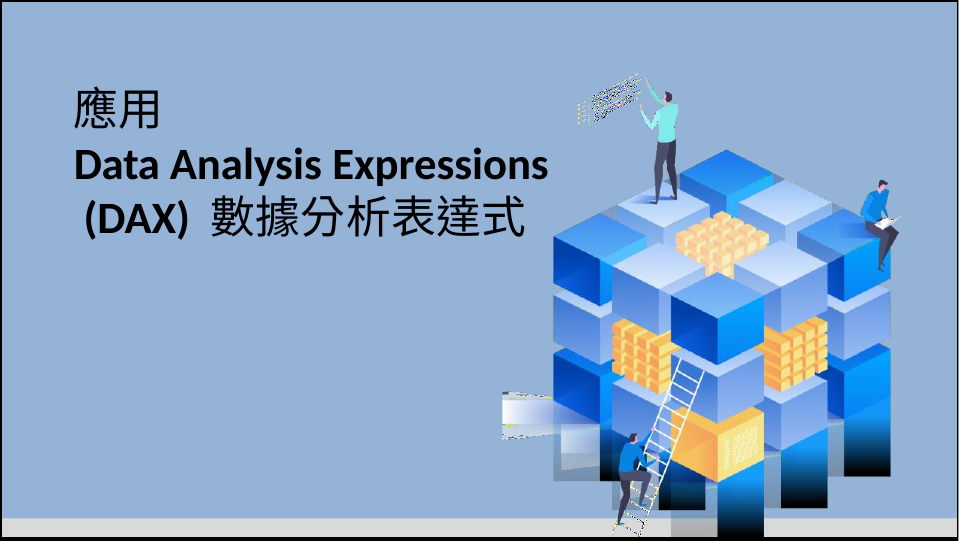

應用
# Data Analysis Expressions  (DAX) 數據分析表達式